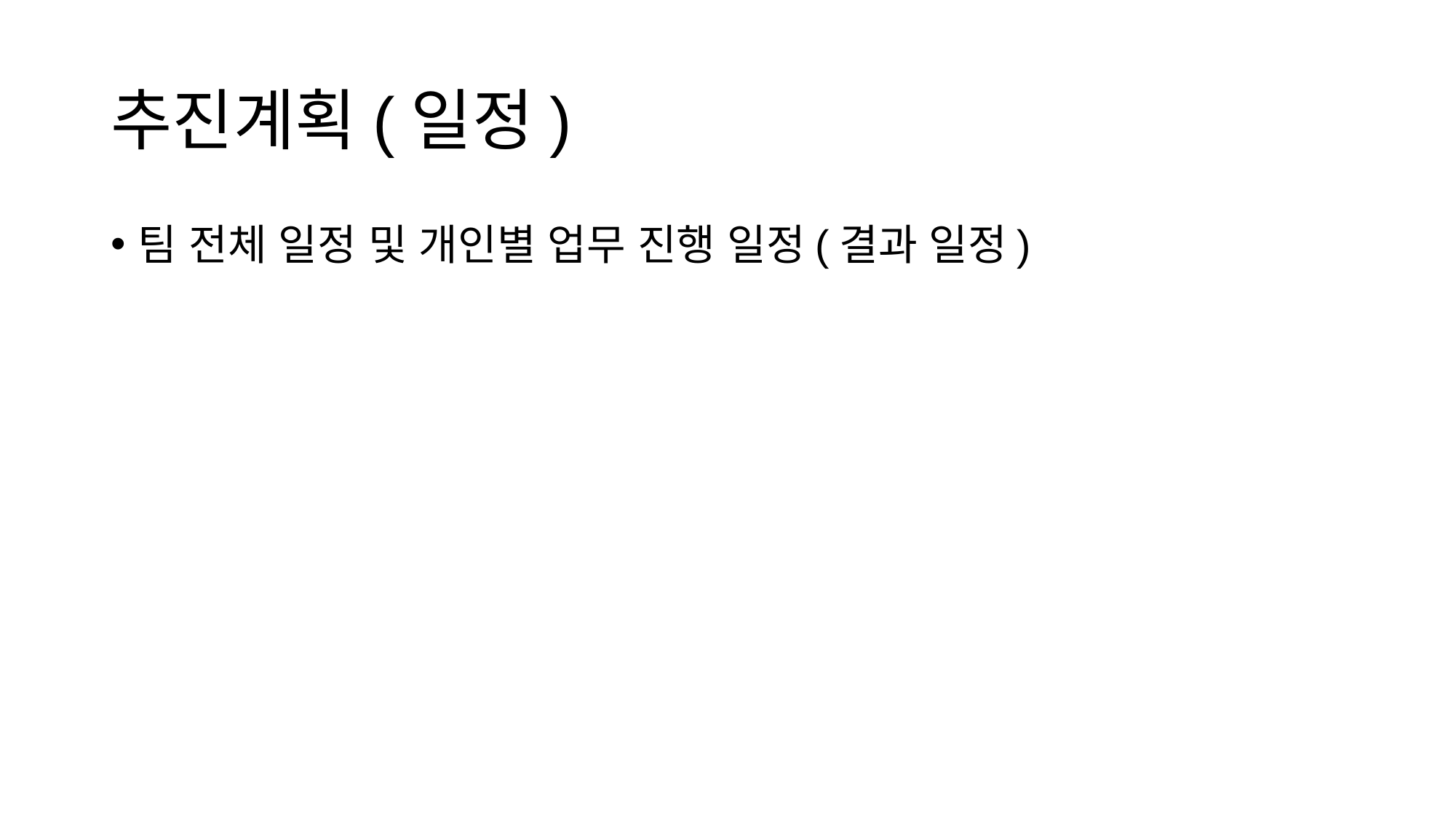

# 추진계획(일정)
팀 전체 일정 및 개인별 업무 진행 일정(결과 일정)